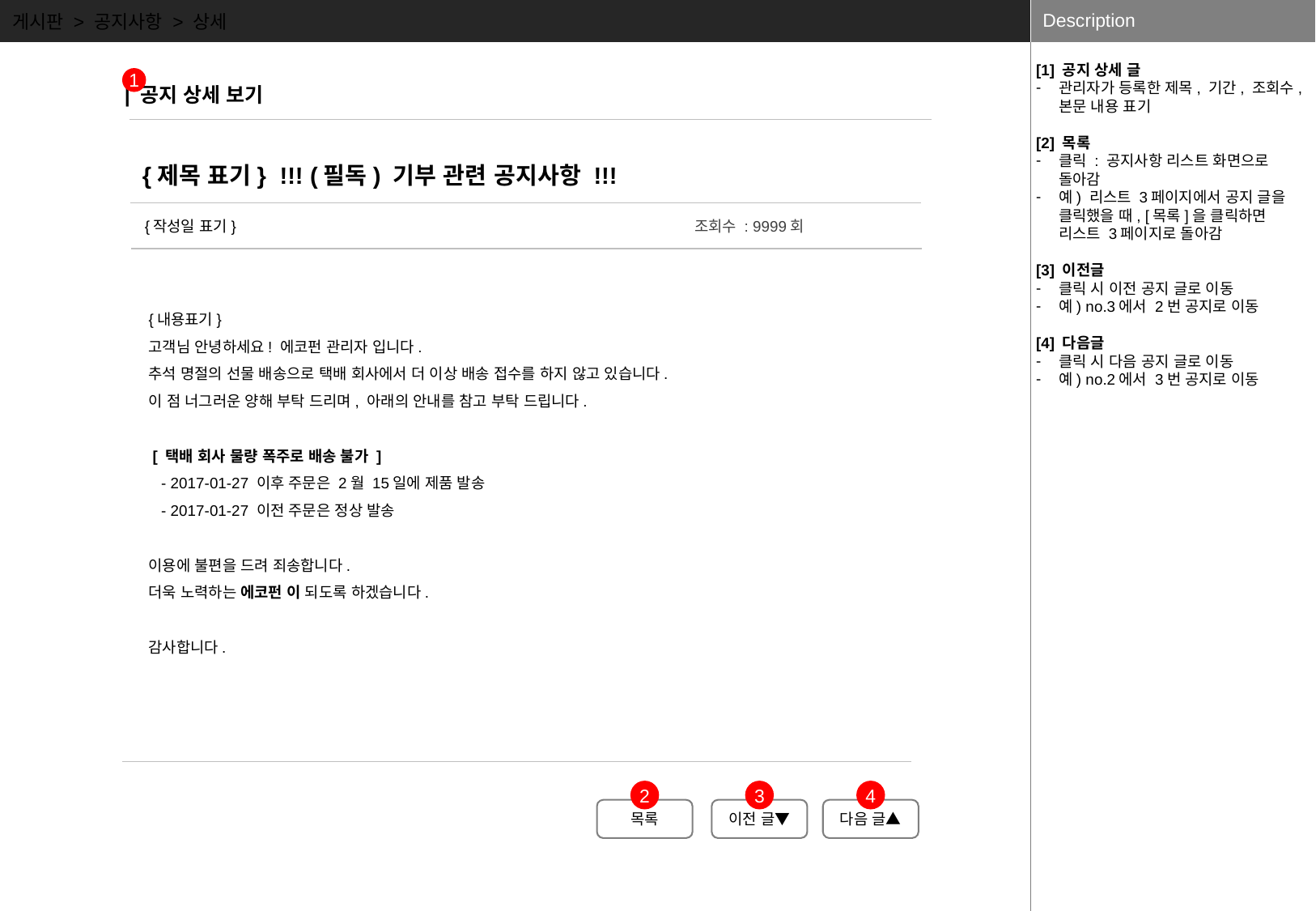

게시판 > 공지사항 > 상세

[1] 공지 상세 글
관리자가 등록한 제목, 기간, 조회수, 본문 내용 표기

[2] 목록
클릭 : 공지사항 리스트 화면으로 돌아감
예) 리스트 3페이지에서 공지 글을 클릭했을 때, [목록]을 클릭하면 리스트 3페이지로 돌아감

[3] 이전글
클릭 시 이전 공지 글로 이동
예) no.3에서 2번 공지로 이동

[4] 다음글
클릭 시 다음 공지 글로 이동
예) no.2에서 3번 공지로 이동
1
| 공지 상세 보기
{제목 표기}  !!! (필독) 기부 관련 공지사항 !!!
{작성일 표기}                                                                                                           조회수 : 9999회
{내용표기}
고객님 안녕하세요! 에코펀 관리자 입니다.
추석 명절의 선물 배송으로 택배 회사에서 더 이상 배송 접수를 하지 않고 있습니다.
이 점 너그러운 양해 부탁 드리며, 아래의 안내를 참고 부탁 드립니다.

 [ 택배 회사 물량 폭주로 배송 불가 ]
   - 2017-01-27 이후 주문은 2월 15일에 제품 발송
   - 2017-01-27 이전 주문은 정상 발송

이용에 불편을 드려 죄송합니다.
더욱 노력하는 에코펀 이 되도록 하겠습니다.

감사합니다.
2
3
4
목록
이전 글▼
다음 글▲